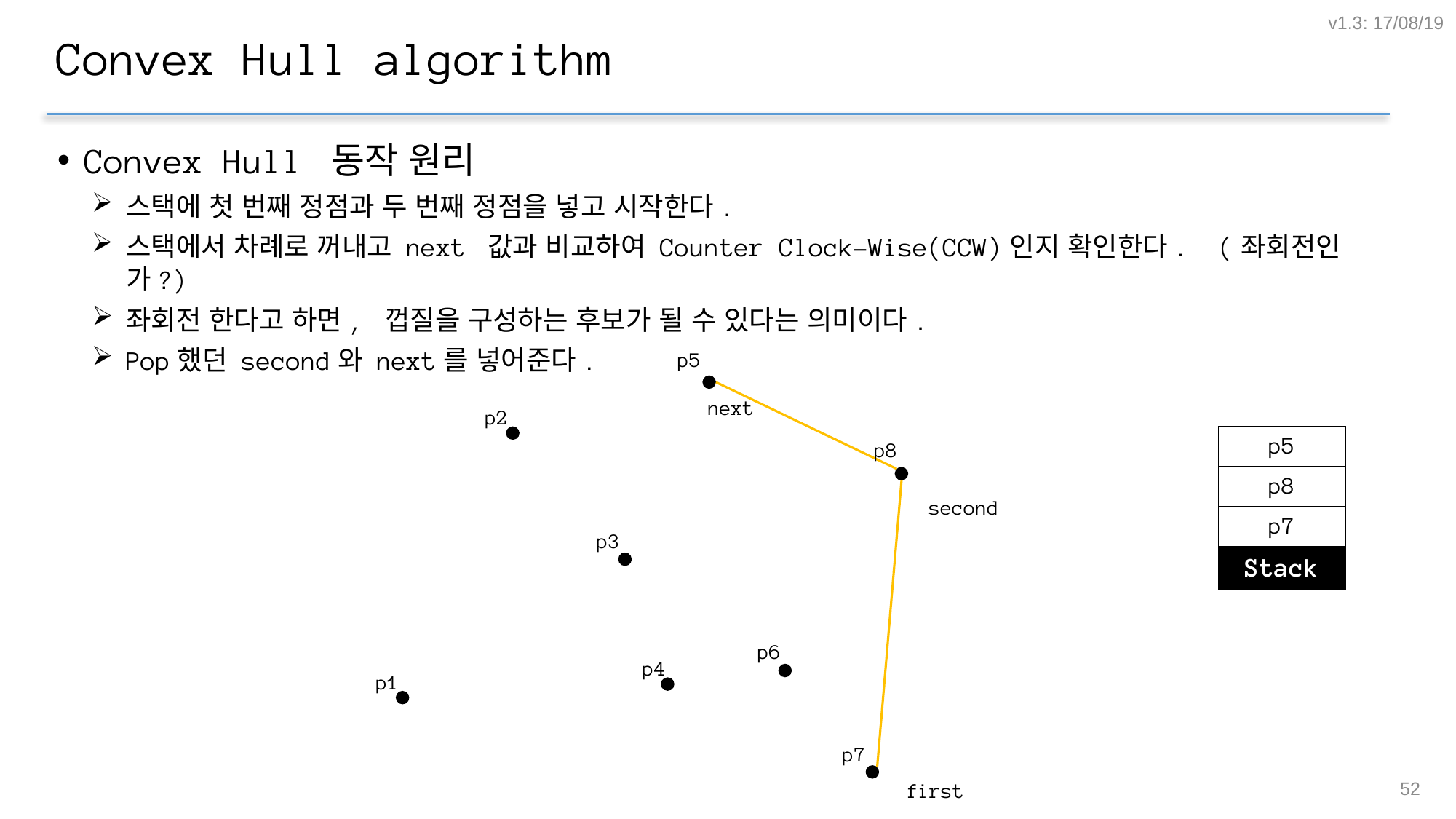

v1.3: 17/08/19
# Convex Hull algorithm
Convex Hull 동작 원리
스택에 첫 번째 정점과 두 번째 정점을 넣고 시작한다.
스택에서 차례로 꺼내고 next 값과 비교하여 Counter Clock-Wise(CCW)인지 확인한다.  (좌회전인가?)
좌회전 한다고 하면, 껍질을 구성하는 후보가 될 수 있다는 의미이다.
Pop했던 second와 next를 넣어준다.
p5

next
p2

| p5 |
| --- |
| p8 |
| p7 |
| Stack |
p8

second
p3

p6
p4
p1

p7

52
first